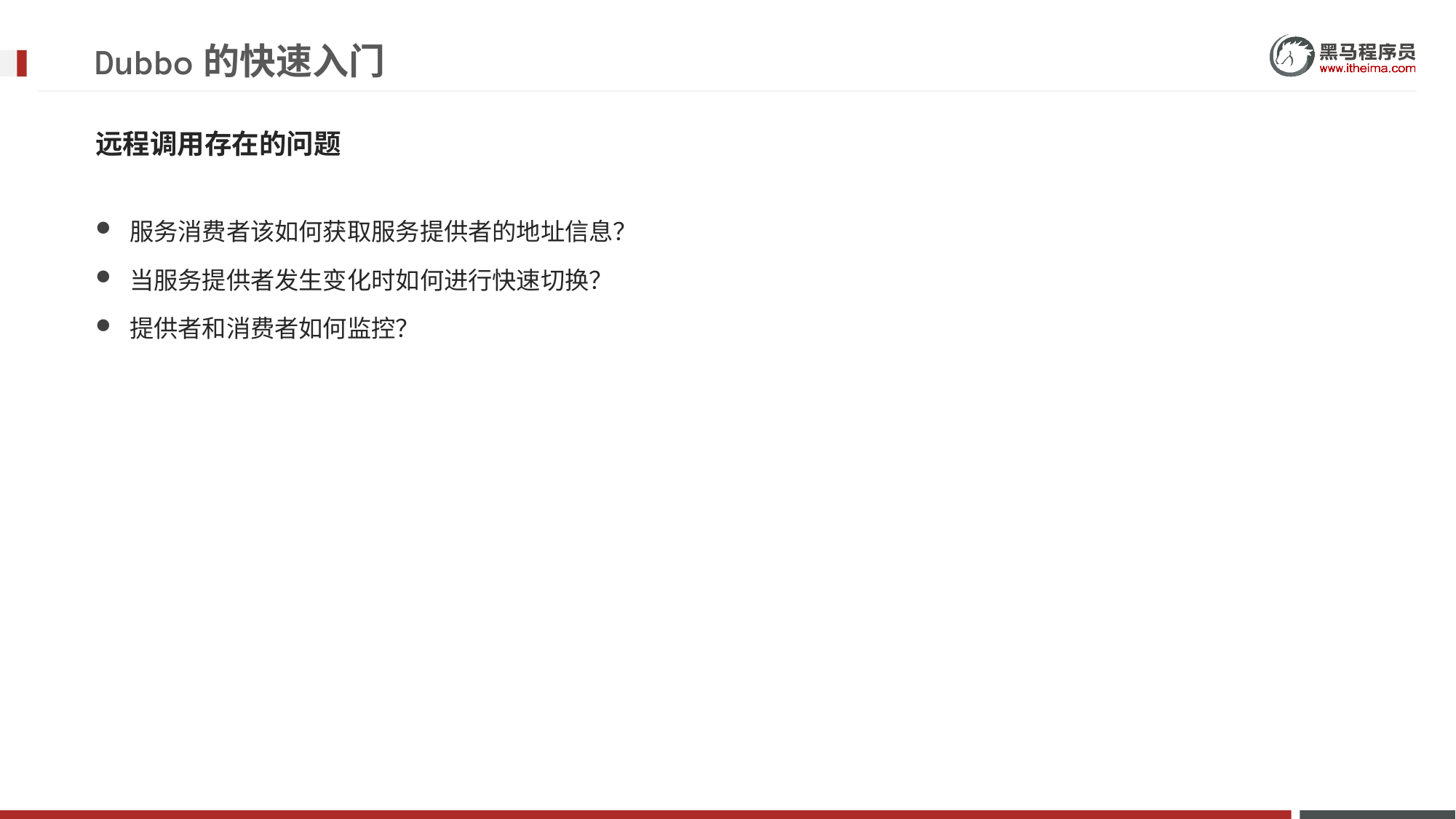

# Dubbo的快速入门
远程调用存在的问题
服务消费者该如何获取服务提供者的地址信息？
当服务提供者发生变化时如何进行快速切换？
提供者和消费者如何监控？